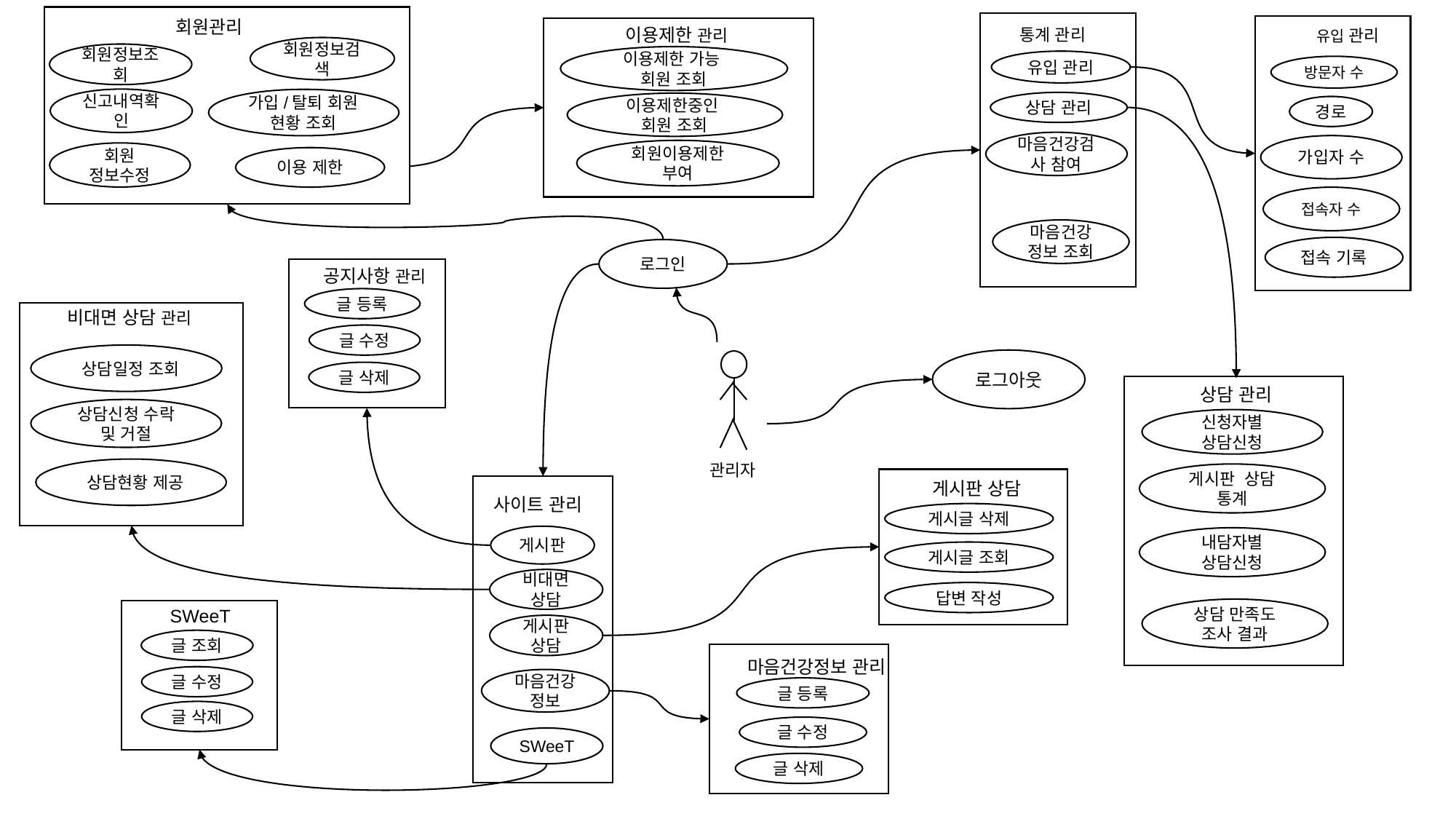

회원관리
회원정보검색
회원정보조회
신고내역확인
회원 정보수정
이용 제한
가입/탈퇴 회원 현황 조회

통계 관리
유입 관리
상담 관리
마음건강검사 참여
마음건강정보 조회

유입 관리
방문자 수
경로
가입자 수
접속자 수
접속 기록

이용제한 관리
이용제한 가능
회원 조회
이용제한중인
회원 조회
회원이용제한 부여
로그인

공지사항 관리
글 등록
글 수정
글 삭제
비대면 상담 관리

 상담일정 조회
상담신청 수락 및 거절
 상담현황 제공
로그아웃

관리자

상담 관리
신청자별 상담신청
게시판  상담 통계
내담자별 상담신청
상담 만족도 조사 결과

게시판 상담
게시글 삭제
게시글 조회
답변 작성

사이트 관리
게시판
비대면 상담
게시판 상담
마음건강정보
SWeeT
SWeeT

글 조회
글 수정
글 삭제

마음건강정보 관리
글 등록
글 수정
글 삭제